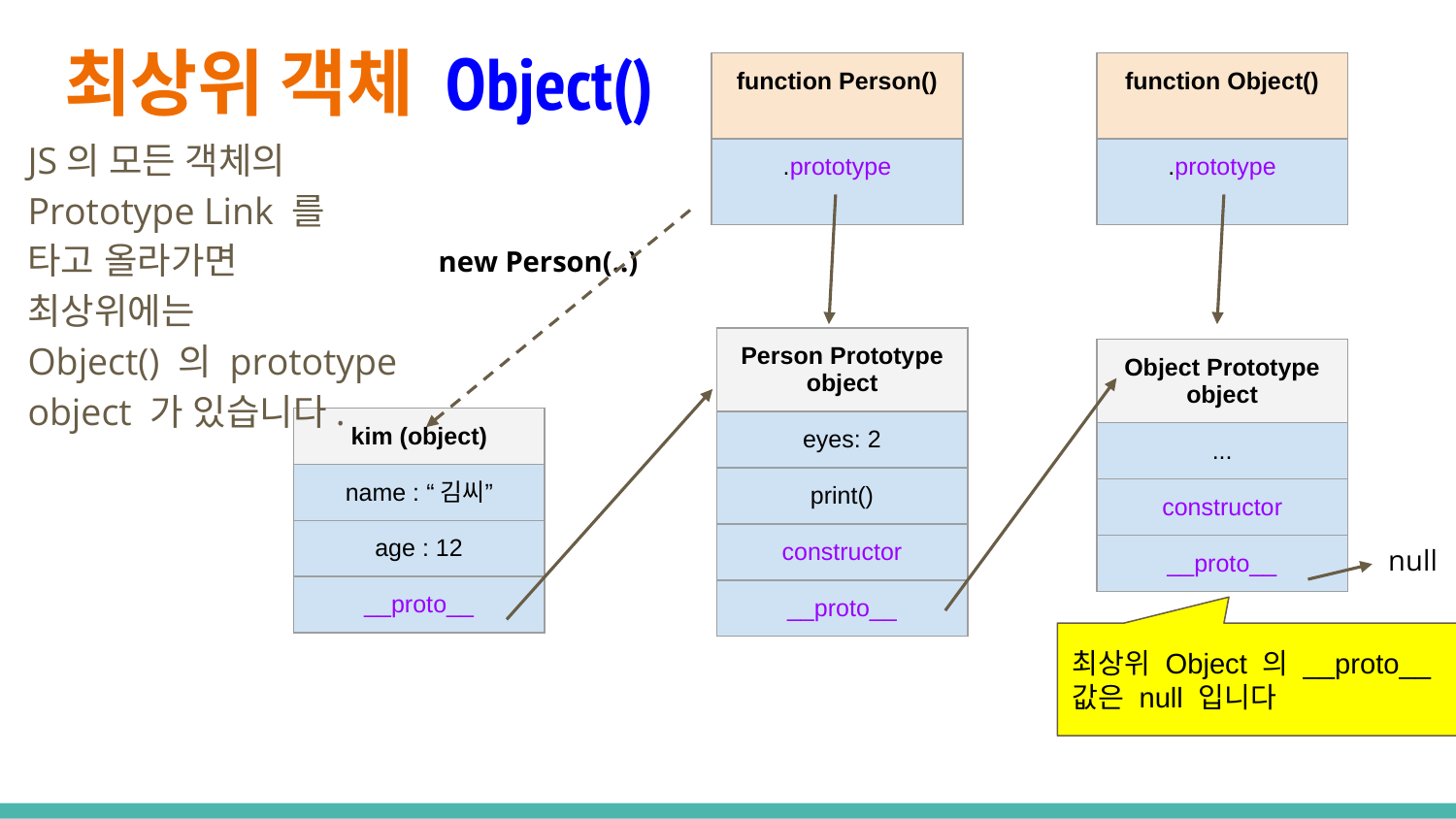

# 최상위 객체 Object()
| function Person() |
| --- |
| .prototype |
| function Object() |
| --- |
| .prototype |
JS의 모든 객체의 Prototype Link 를 타고 올라가면 최상위에는
Object() 의 prototype object 가 있습니다.
new Person(..)
| Person Prototype object |
| --- |
| eyes: 2 |
| print() |
| constructor |
| \_\_proto\_\_ |
| Object Prototype object |
| --- |
| ... |
| constructor |
| \_\_proto\_\_ |
| kim (object) |
| --- |
| name : “김씨” |
| age : 12 |
| \_\_proto\_\_ |
null
최상위 Object 의 __proto__ 값은 null 입니다